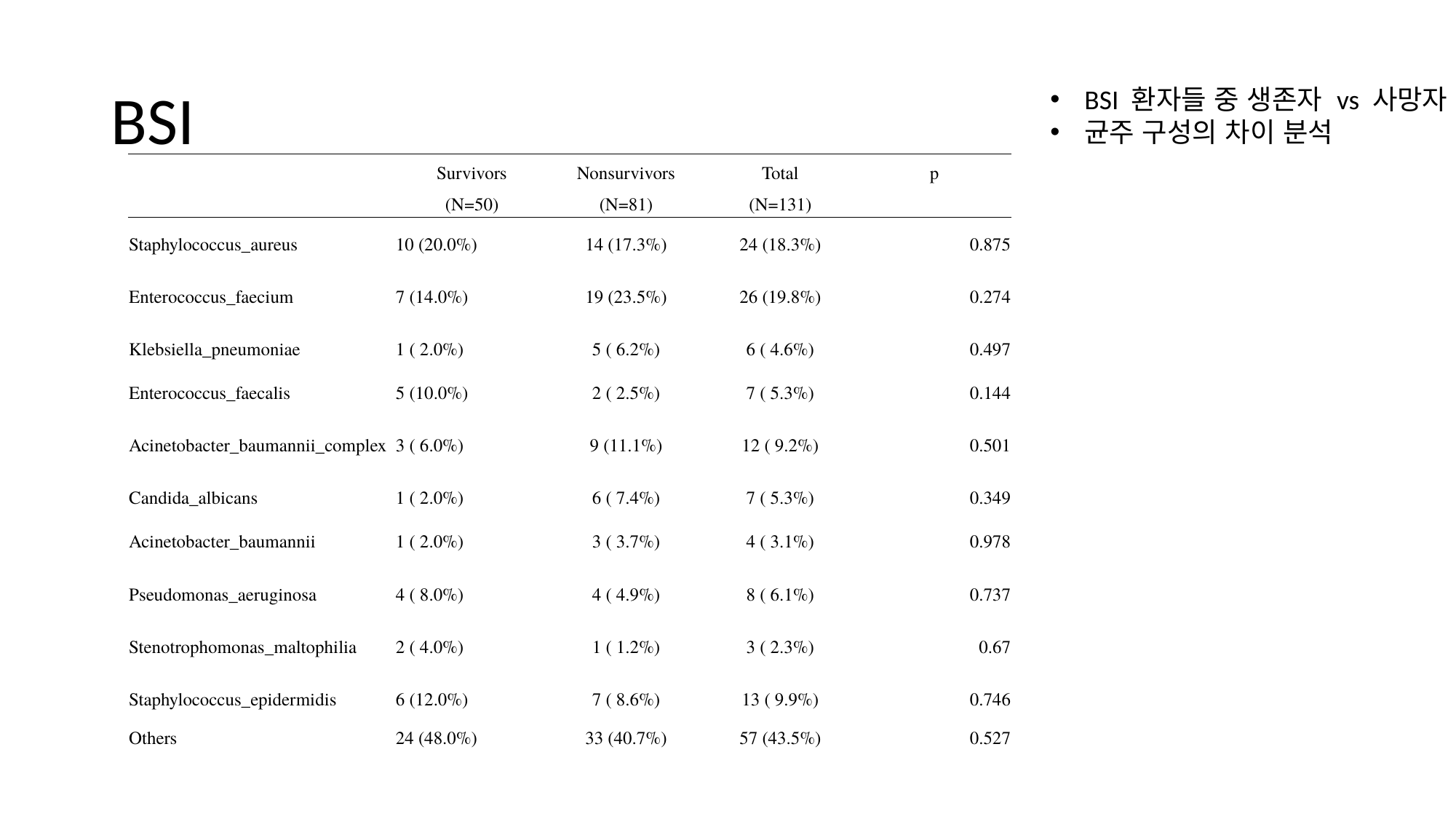

# BSI
BSI 환자들 중 생존자 vs 사망자
균주 구성의 차이 분석
|  | Survivors | Nonsurvivors | Total | p |
| --- | --- | --- | --- | --- |
|  | (N=50) | (N=81) | (N=131) |  |
| Staphylococcus\_aureus | 10 (20.0%) | 14 (17.3%) | 24 (18.3%) | 0.875 |
| Enterococcus\_faecium | 7 (14.0%) | 19 (23.5%) | 26 (19.8%) | 0.274 |
| Klebsiella\_pneumoniae | 1 ( 2.0%) | 5 ( 6.2%) | 6 ( 4.6%) | 0.497 |
| Enterococcus\_faecalis | 5 (10.0%) | 2 ( 2.5%) | 7 ( 5.3%) | 0.144 |
| Acinetobacter\_baumannii\_complex | 3 ( 6.0%) | 9 (11.1%) | 12 ( 9.2%) | 0.501 |
| Candida\_albicans | 1 ( 2.0%) | 6 ( 7.4%) | 7 ( 5.3%) | 0.349 |
| Acinetobacter\_baumannii | 1 ( 2.0%) | 3 ( 3.7%) | 4 ( 3.1%) | 0.978 |
| Pseudomonas\_aeruginosa | 4 ( 8.0%) | 4 ( 4.9%) | 8 ( 6.1%) | 0.737 |
| Stenotrophomonas\_maltophilia | 2 ( 4.0%) | 1 ( 1.2%) | 3 ( 2.3%) | 0.67 |
| Staphylococcus\_epidermidis | 6 (12.0%) | 7 ( 8.6%) | 13 ( 9.9%) | 0.746 |
| Others | 24 (48.0%) | 33 (40.7%) | 57 (43.5%) | 0.527 |